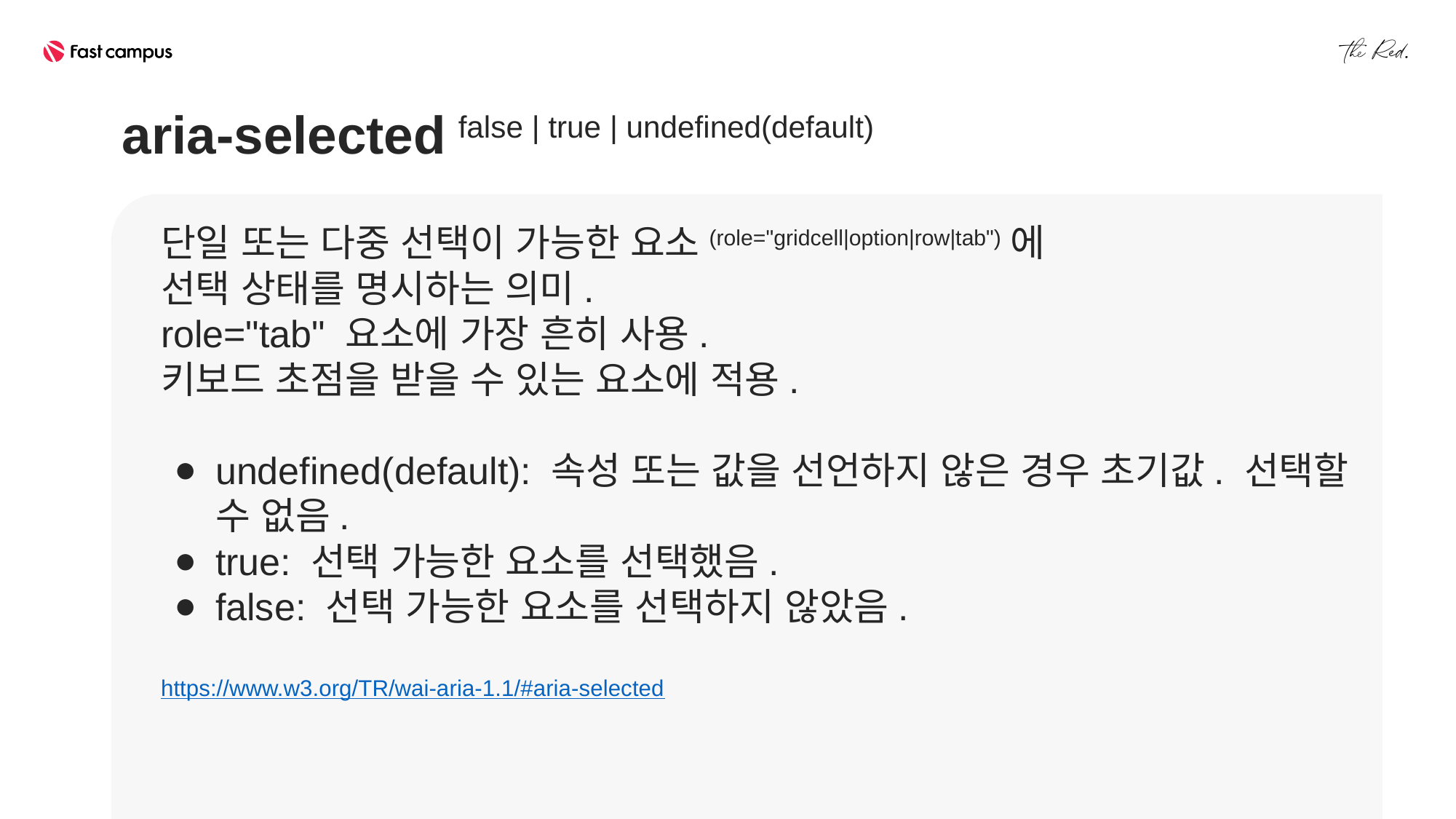

aria-selected false | true | undefined(default)
단일 또는 다중 선택이 가능한 요소(role="gridcell|option|row|tab")에
선택 상태를 명시하는 의미.
role="tab" 요소에 가장 흔히 사용.
키보드 초점을 받을 수 있는 요소에 적용.

undefined(default): 속성 또는 값을 선언하지 않은 경우 초기값. 선택할 수 없음.
true: 선택 가능한 요소를 선택했음.
false: 선택 가능한 요소를 선택하지 않았음.

https://www.w3.org/TR/wai-aria-1.1/#aria-selected